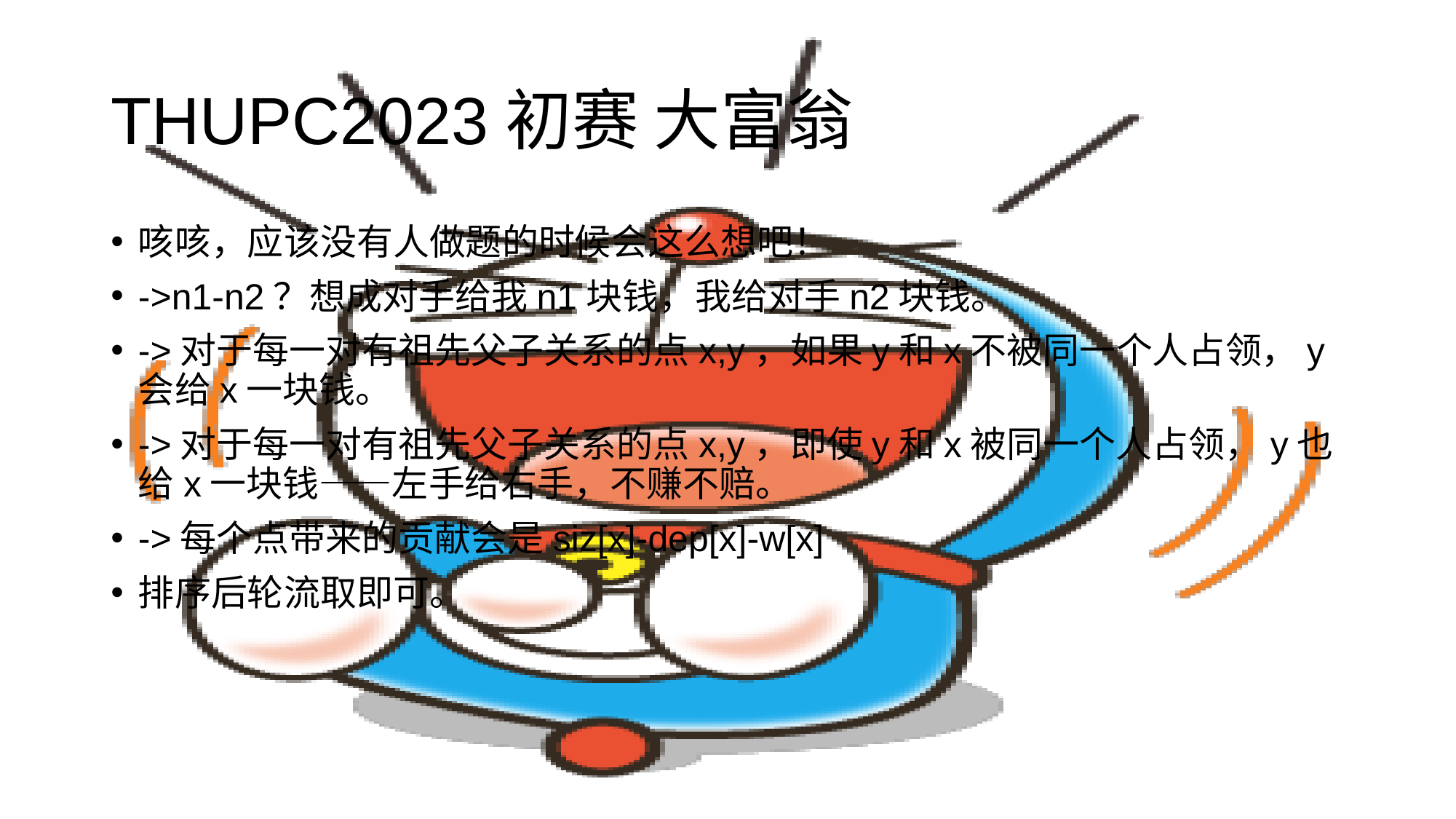

# THUPC2023初赛 大富翁
咳咳，应该没有人做题的时候会这么想吧！
->n1-n2？想成对手给我n1块钱，我给对手n2块钱。
->对于每一对有祖先父子关系的点x,y，如果y和x不被同一个人占领，y会给x一块钱。
->对于每一对有祖先父子关系的点x,y，即使y和x被同一个人占领，y也给x一块钱——左手给右手，不赚不赔。
->每个点带来的贡献会是siz[x]-dep[x]-w[x]
排序后轮流取即可。